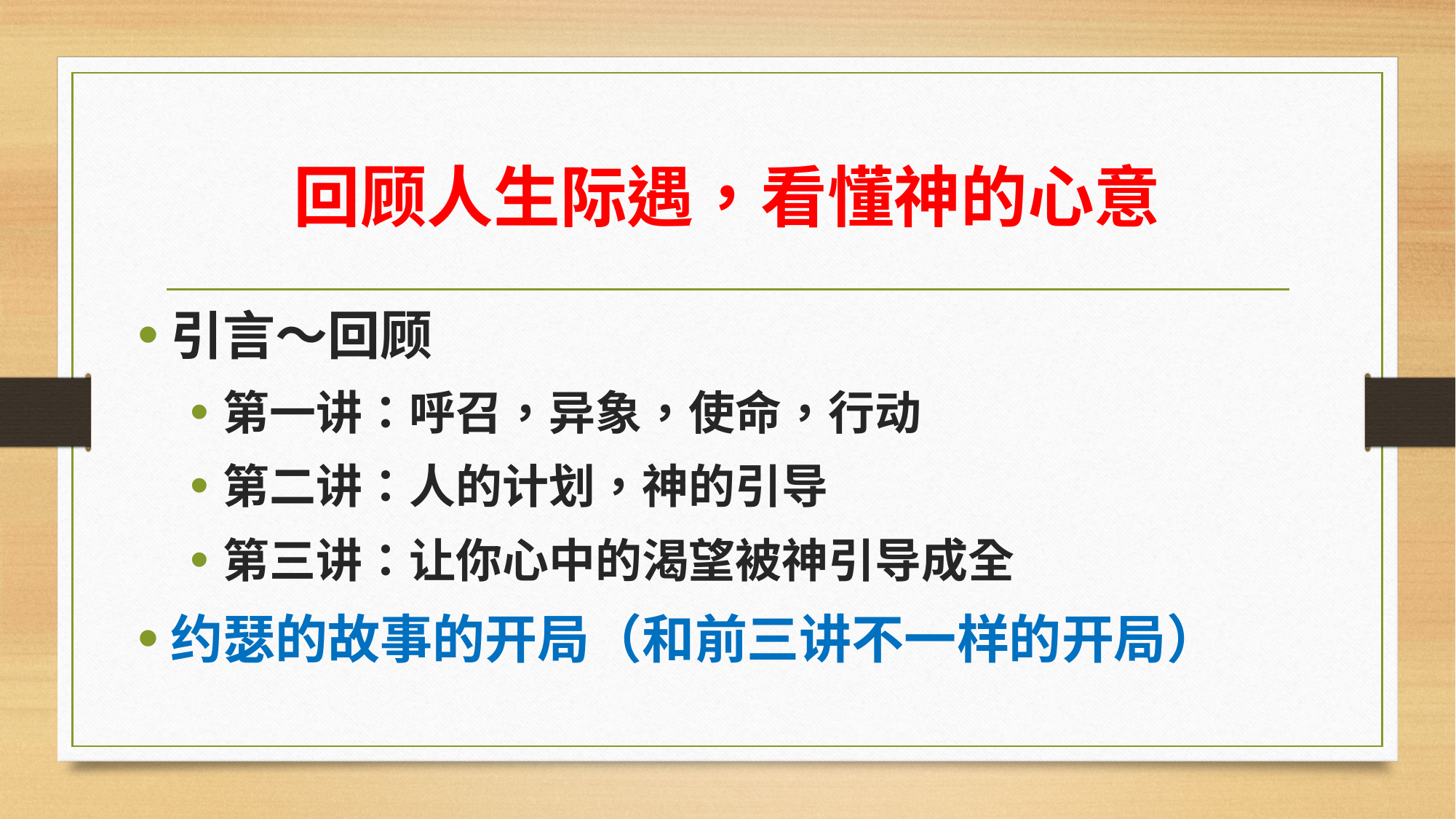

# 回顾人生际遇，看懂神的心意
引言～回顾
第一讲：呼召，异象，使命，行动
第二讲：人的计划，神的引导
第三讲：让你心中的渴望被神引导成全
约瑟的故事的开局（和前三讲不一样的开局）